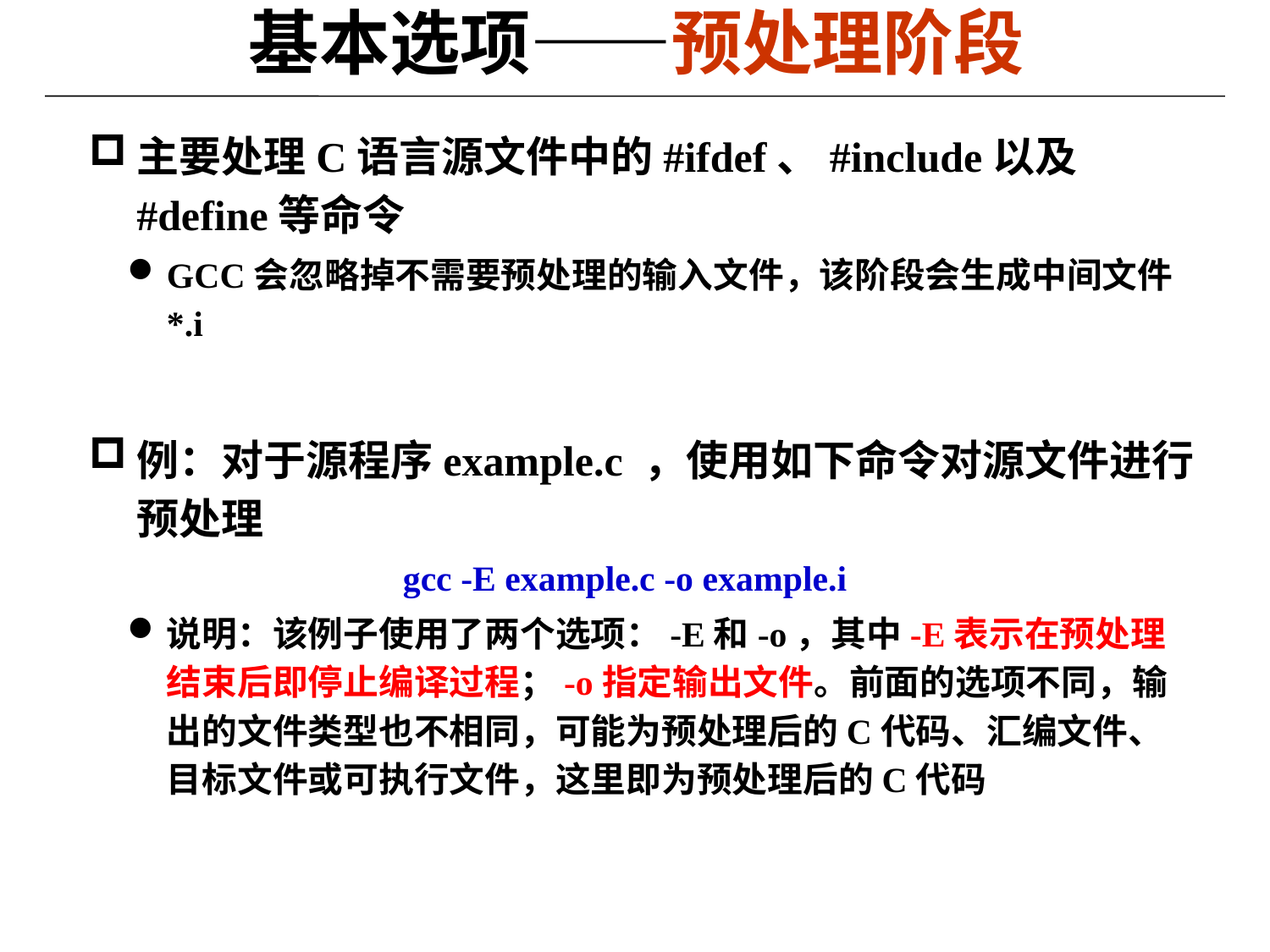

# 基本选项——预处理阶段
主要处理C语言源文件中的#ifdef、#include以及#define等命令
GCC会忽略掉不需要预处理的输入文件，该阶段会生成中间文件*.i

例：对于源程序example.c ，使用如下命令对源文件进行预处理
                               gcc -E example.c -o example.i
说明：该例子使用了两个选项：-E和-o，其中-E表示在预处理结束后即停止编译过程；-o指定输出文件。前面的选项不同，输出的文件类型也不相同，可能为预处理后的C代码、汇编文件、目标文件或可执行文件，这里即为预处理后的C代码